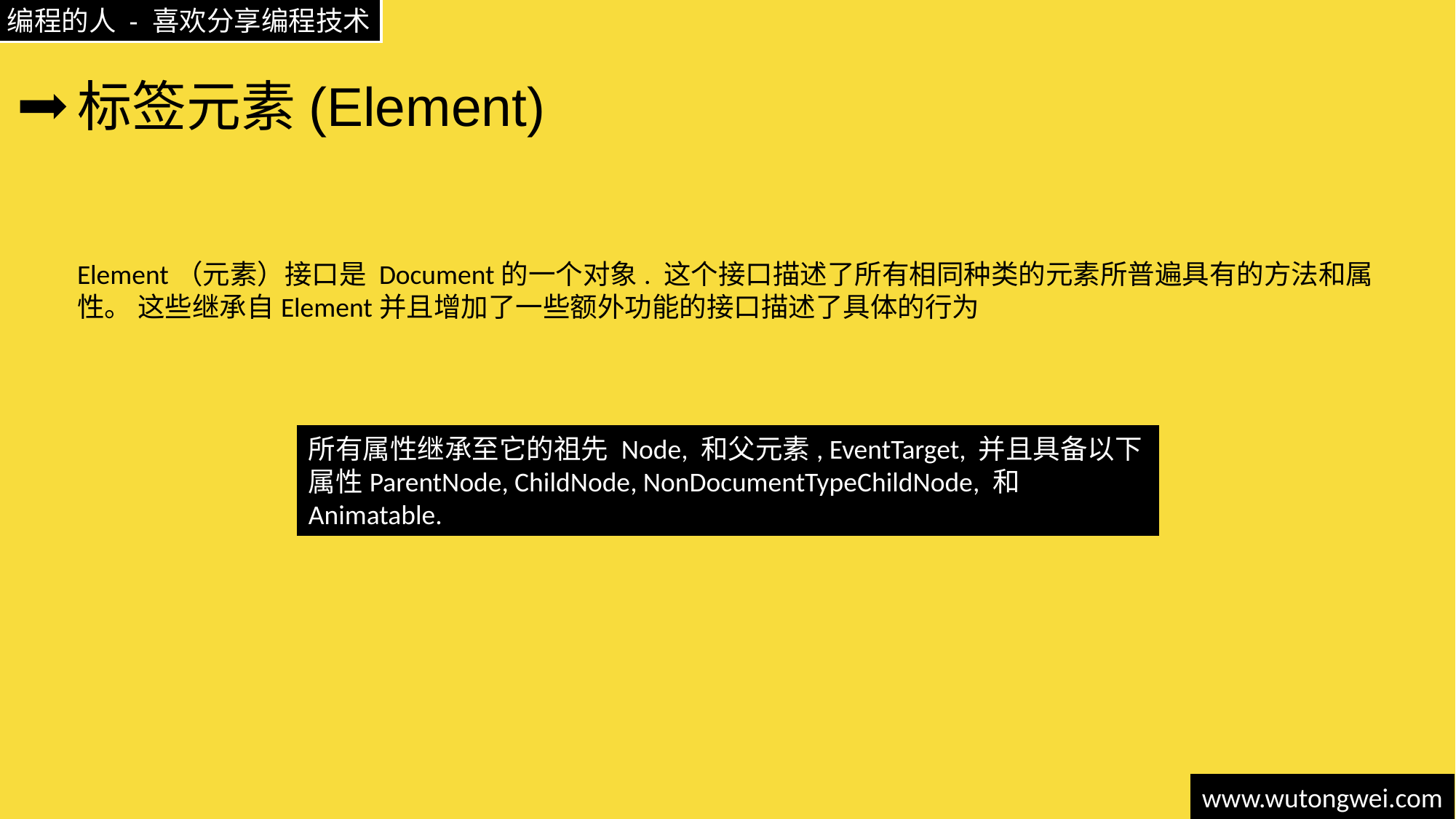

# 标签元素(Element)
Element（元素）接口是 Document的一个对象. 这个接口描述了所有相同种类的元素所普遍具有的方法和属性。 这些继承自Element并且增加了一些额外功能的接口描述了具体的行为
所有属性继承至它的祖先 Node, 和父元素, EventTarget, 并且具备以下属性ParentNode, ChildNode, NonDocumentTypeChildNode, 和Animatable.